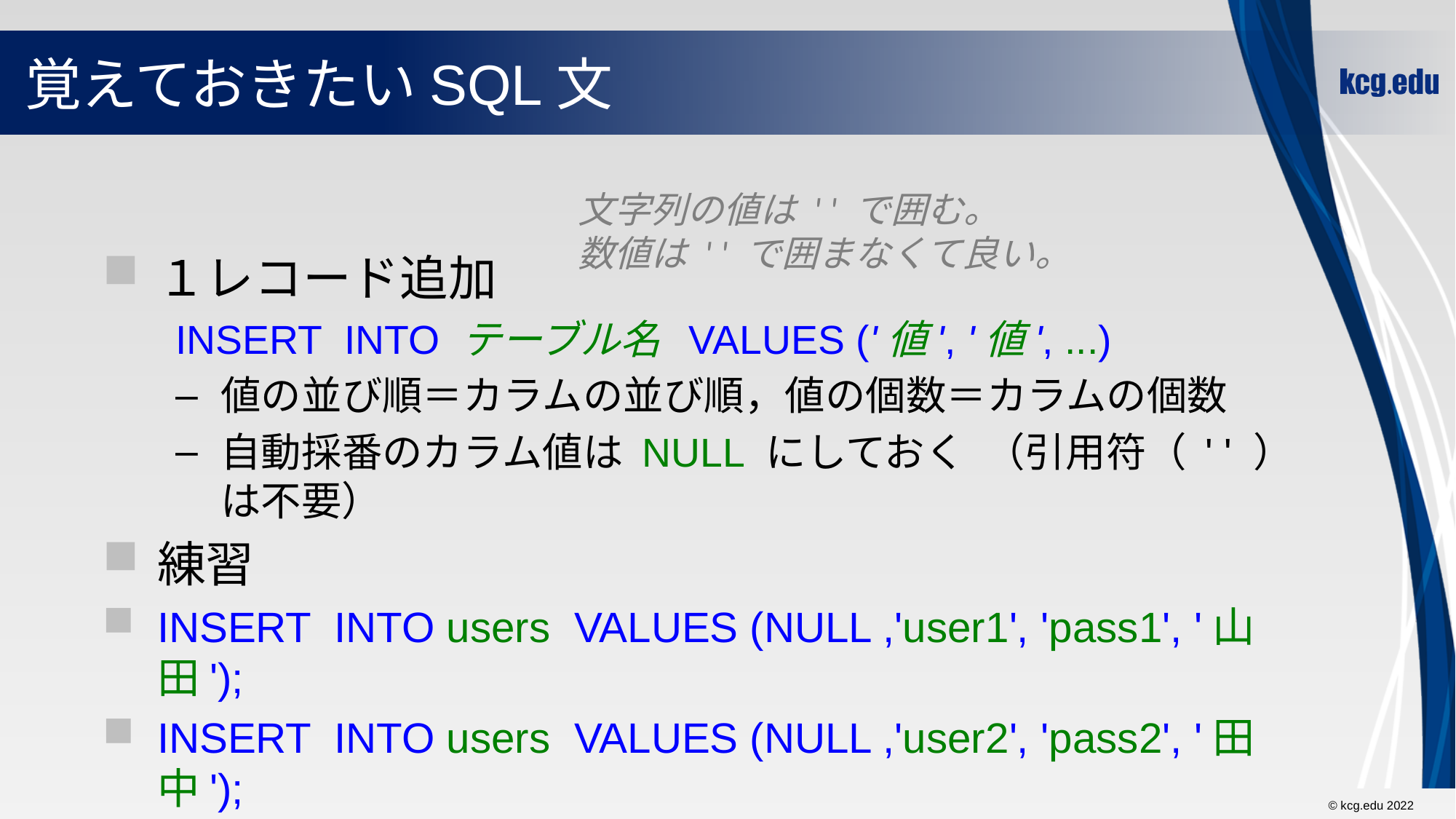

# 覚えておきたいSQL文
文字列の値は ' ' で囲む。
数値は ' ' で囲まなくて良い。
１レコード追加
INSERT  INTO テーブル名  VALUES ('値', '値', ...)
値の並び順＝カラムの並び順，値の個数＝カラムの個数
自動採番のカラム値は NULL にしておく	（引用符（ ' ' ）は不要）
練習
INSERT  INTO users  VALUES (NULL ,'user1', 'pass1', '山田');
INSERT  INTO users  VALUES (NULL ,'user2', 'pass2', '田中');
INSERT  INTO users  VALUES (NULL ,'user3', 'pass3', '佐藤');